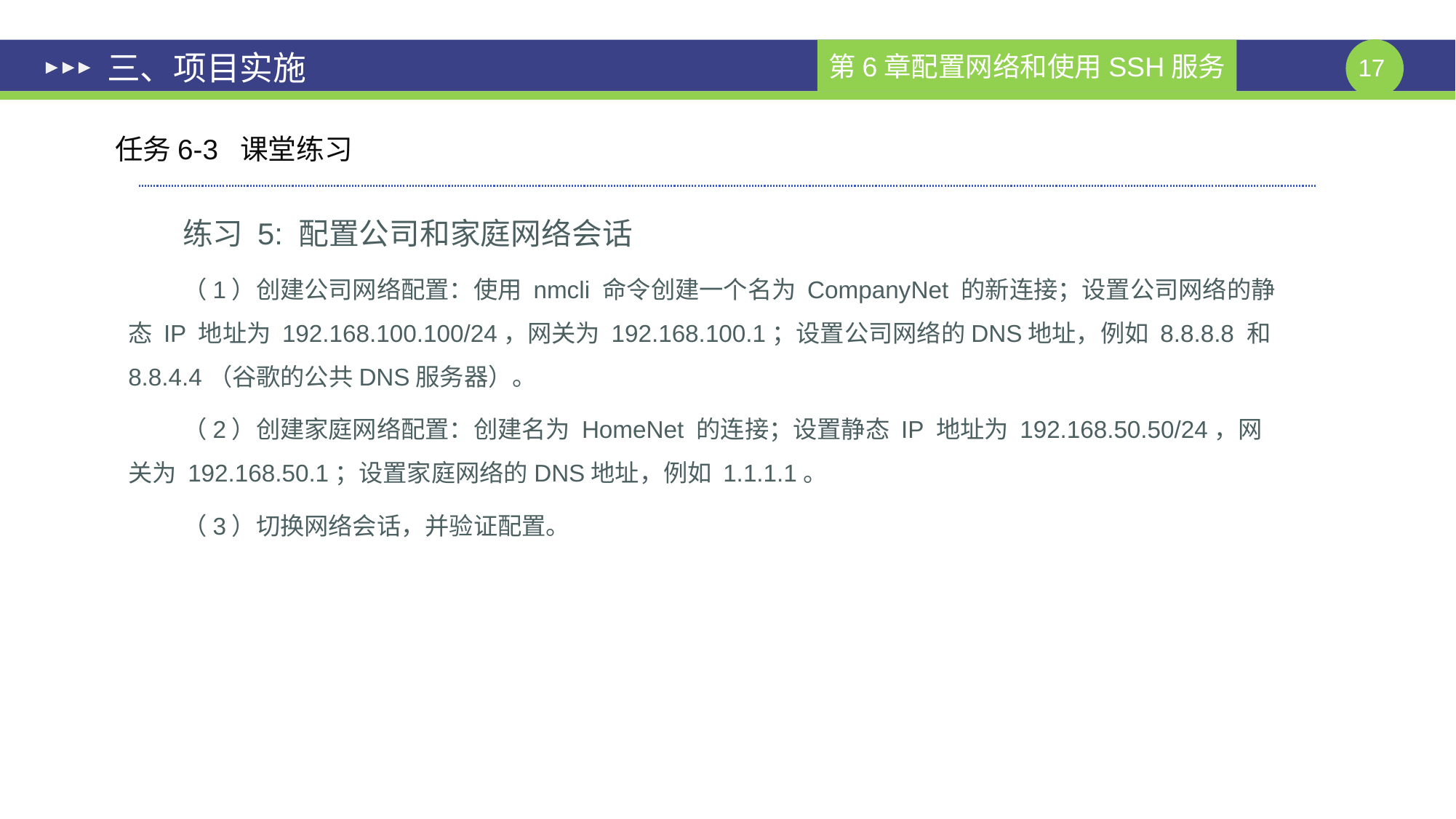

# 三、项目实施
任务6-3  课堂练习

练习 5: 配置公司和家庭网络会话
（1）创建公司网络配置：使用 nmcli 命令创建一个名为 CompanyNet 的新连接；设置公司网络的静态 IP 地址为 192.168.100.100/24，网关为 192.168.100.1；设置公司网络的DNS地址，例如 8.8.8.8 和 8.8.4.4（谷歌的公共DNS服务器）。
（2）创建家庭网络配置：创建名为 HomeNet 的连接；设置静态 IP 地址为 192.168.50.50/24，网关为 192.168.50.1；设置家庭网络的DNS地址，例如 1.1.1.1。
（3）切换网络会话，并验证配置。